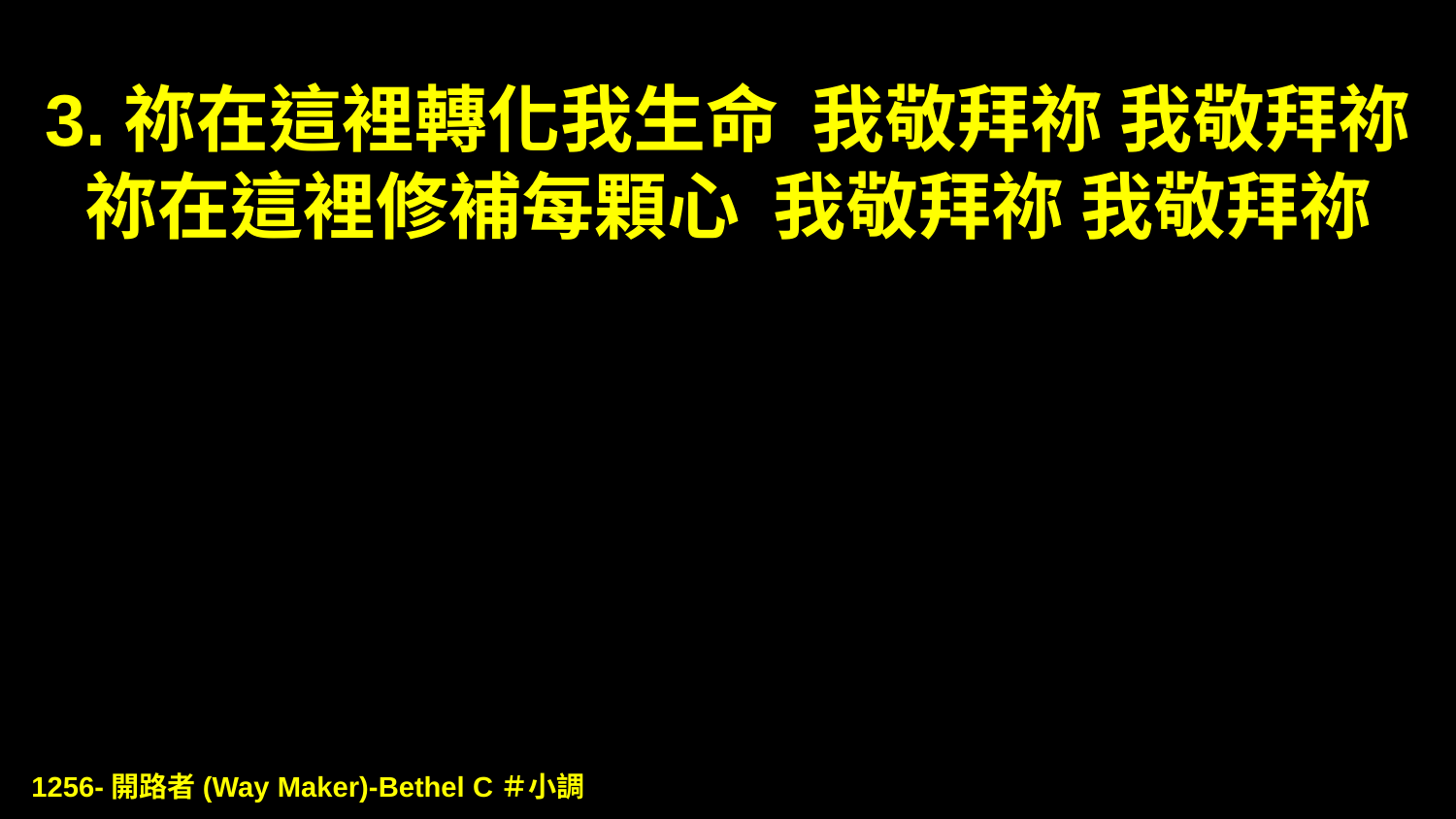

# 3.祢在這裡轉化我生命  ​我敬拜祢 我敬拜祢 祢在這裡修補每顆心  ​​​​​​​我敬拜祢 我敬拜祢
1256-開路者(Way Maker)-Bethel C＃小調